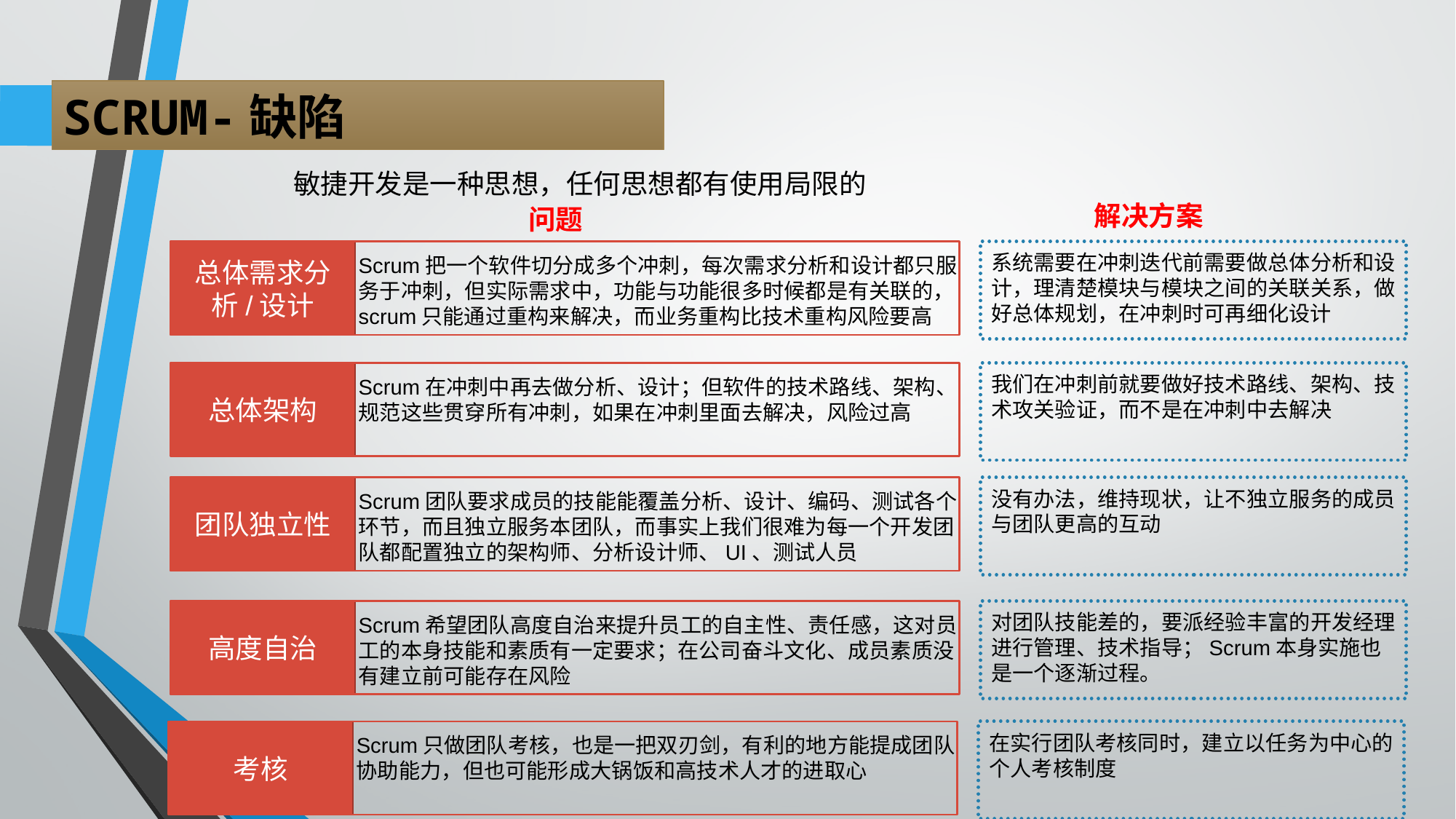

SCRUM-缺陷

敏捷开发是一种思想，任何思想都有使用局限的
解决方案
问题
总体需求分析/设计

系统需要在冲刺迭代前需要做总体分析和设计，理清楚模块与模块之间的关联关系，做好总体规划，在冲刺时可再细化设计
Scrum把一个软件切分成多个冲刺，每次需求分析和设计都只服务于冲刺，但实际需求中，功能与功能很多时候都是有关联的，scrum只能通过重构来解决，而业务重构比技术重构风险要高
总体架构

我们在冲刺前就要做好技术路线、架构、技术攻关验证，而不是在冲刺中去解决
Scrum在冲刺中再去做分析、设计；但软件的技术路线、架构、规范这些贯穿所有冲刺，如果在冲刺里面去解决，风险过高
团队独立性

没有办法，维持现状，让不独立服务的成员与团队更高的互动
Scrum团队要求成员的技能能覆盖分析、设计、编码、测试各个环节，而且独立服务本团队，而事实上我们很难为每一个开发团队都配置独立的架构师、分析设计师、UI、测试人员
高度自治

对团队技能差的，要派经验丰富的开发经理进行管理、技术指导；Scrum本身实施也是一个逐渐过程。
Scrum希望团队高度自治来提升员工的自主性、责任感，这对员工的本身技能和素质有一定要求；在公司奋斗文化、成员素质没有建立前可能存在风险
考核

在实行团队考核同时，建立以任务为中心的个人考核制度
Scrum只做团队考核，也是一把双刃剑，有利的地方能提成团队协助能力，但也可能形成大锅饭和高技术人才的进取心